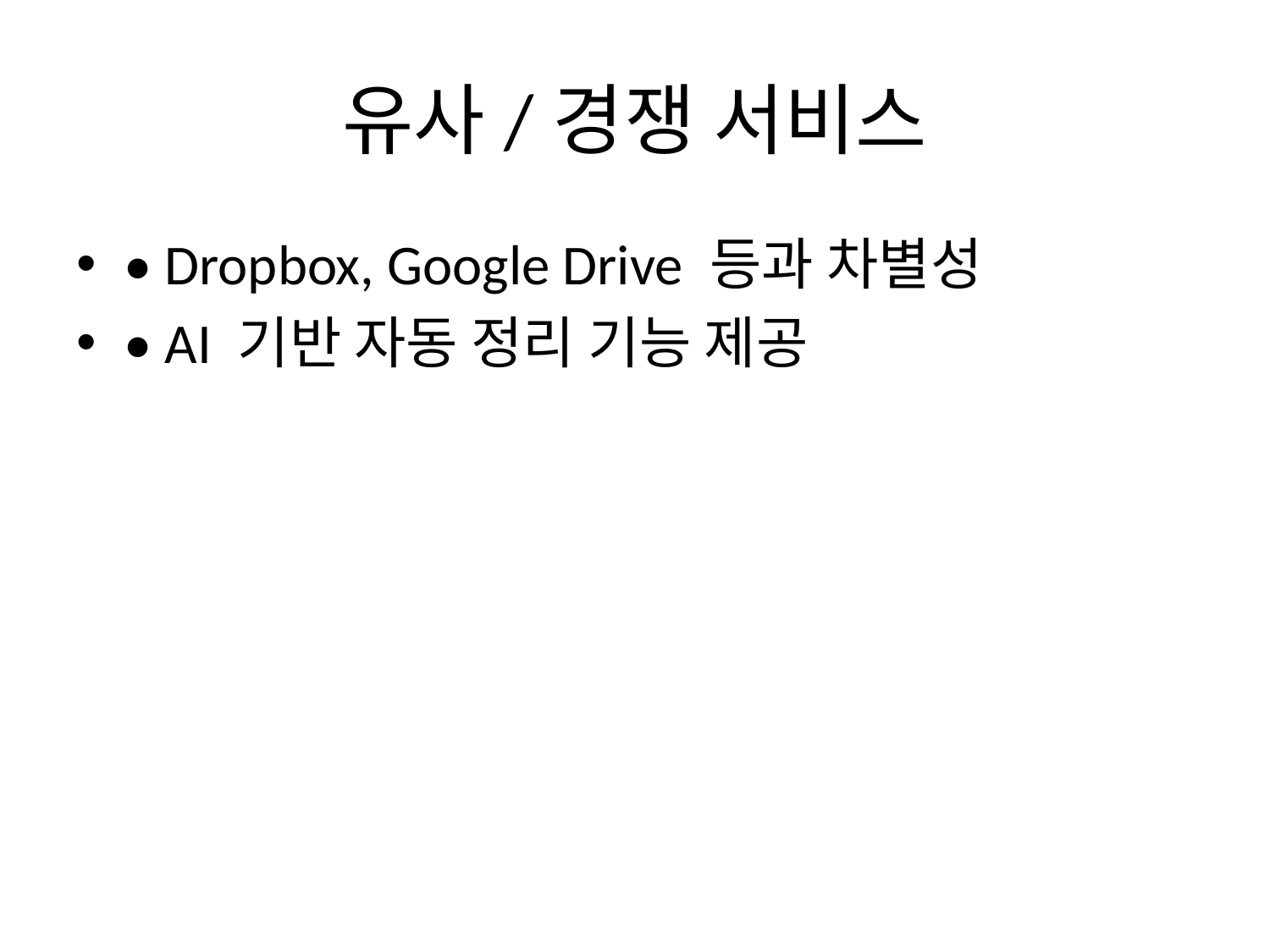

# 유사/경쟁 서비스
• Dropbox, Google Drive 등과 차별성
• AI 기반 자동 정리 기능 제공